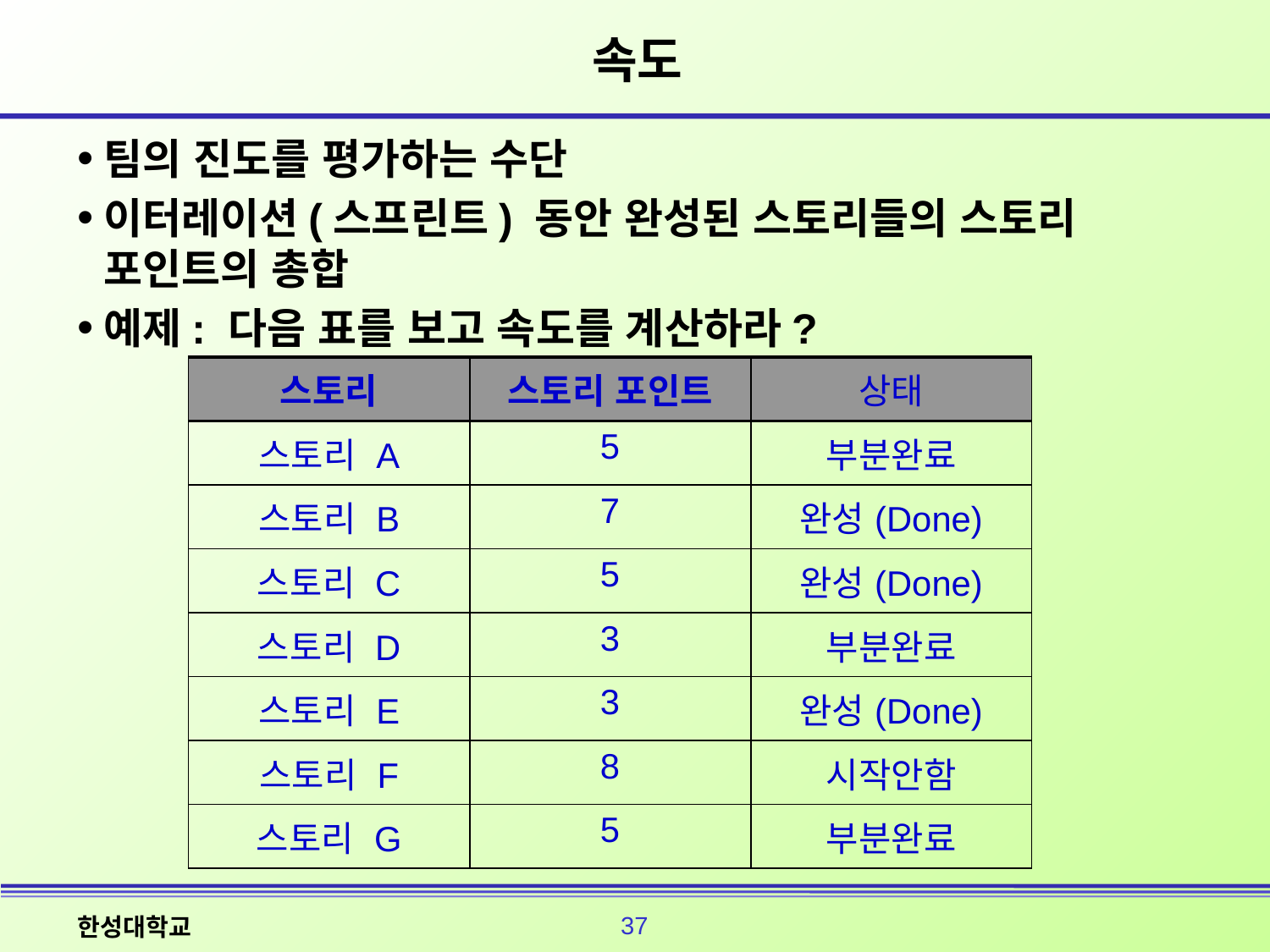

# 속도
팀의 진도를 평가하는 수단
이터레이션(스프린트) 동안 완성된 스토리들의 스토리 포인트의 총합
예제: 다음 표를 보고 속도를 계산하라?

| 스토리 | 스토리 포인트 | 상태 |
| --- | --- | --- |
| 스토리 A | 5 | 부분완료 |
| 스토리 B | 7 | 완성(Done) |
| 스토리 C | 5 | 완성(Done) |
| 스토리 D | 3 | 부분완료 |
| 스토리 E | 3 | 완성(Done) |
| 스토리 F | 8 | 시작안함 |
| 스토리 G | 5 | 부분완료 |